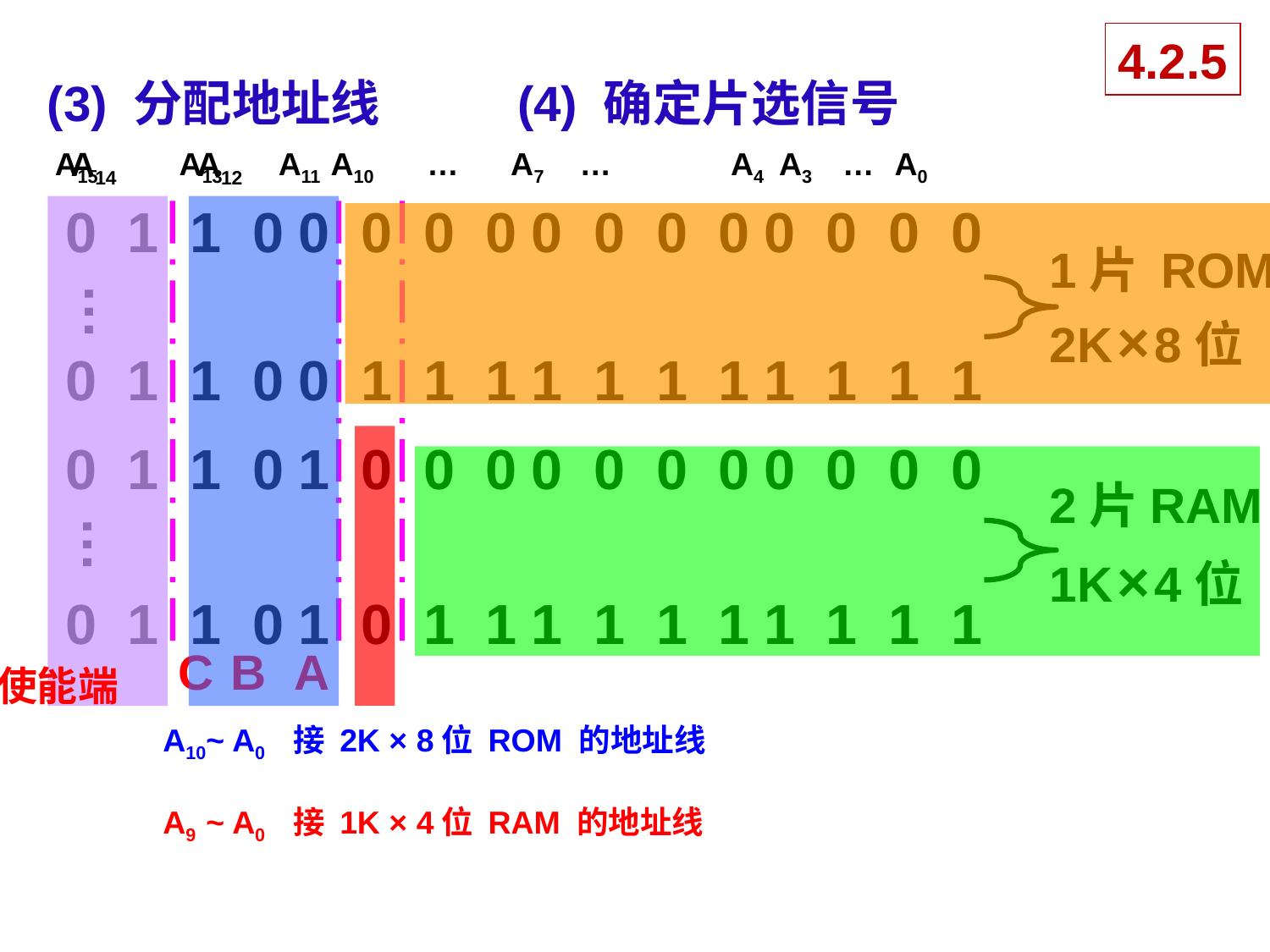

4.2.5
(3) 分配地址线
(4) 确定片选信号
A12
A14
A15                A13           A11  A10      …      A7       …                   A4   A3      …    A0
0  1  1  0
0  0  0  0
0  0  0  0
0  0  0  0
1片 ROM
…
0  1  1  0
0  1  1  1
1  1  1  1
1  1  1  1

2K × 8位
0  1  1  0
1  0  0  0
0  0  0  0
0  0  0  0
2片RAM
…
0  1  1  0
1  0  1  1
1  1  1  1
1  1  1  1

1K × 4位

     A10~ A0    接 2K × 8位 ROM 的地址线

     A9  ~ A0    接 1K × 4位 RAM 的地址线
C
B
A
使能端